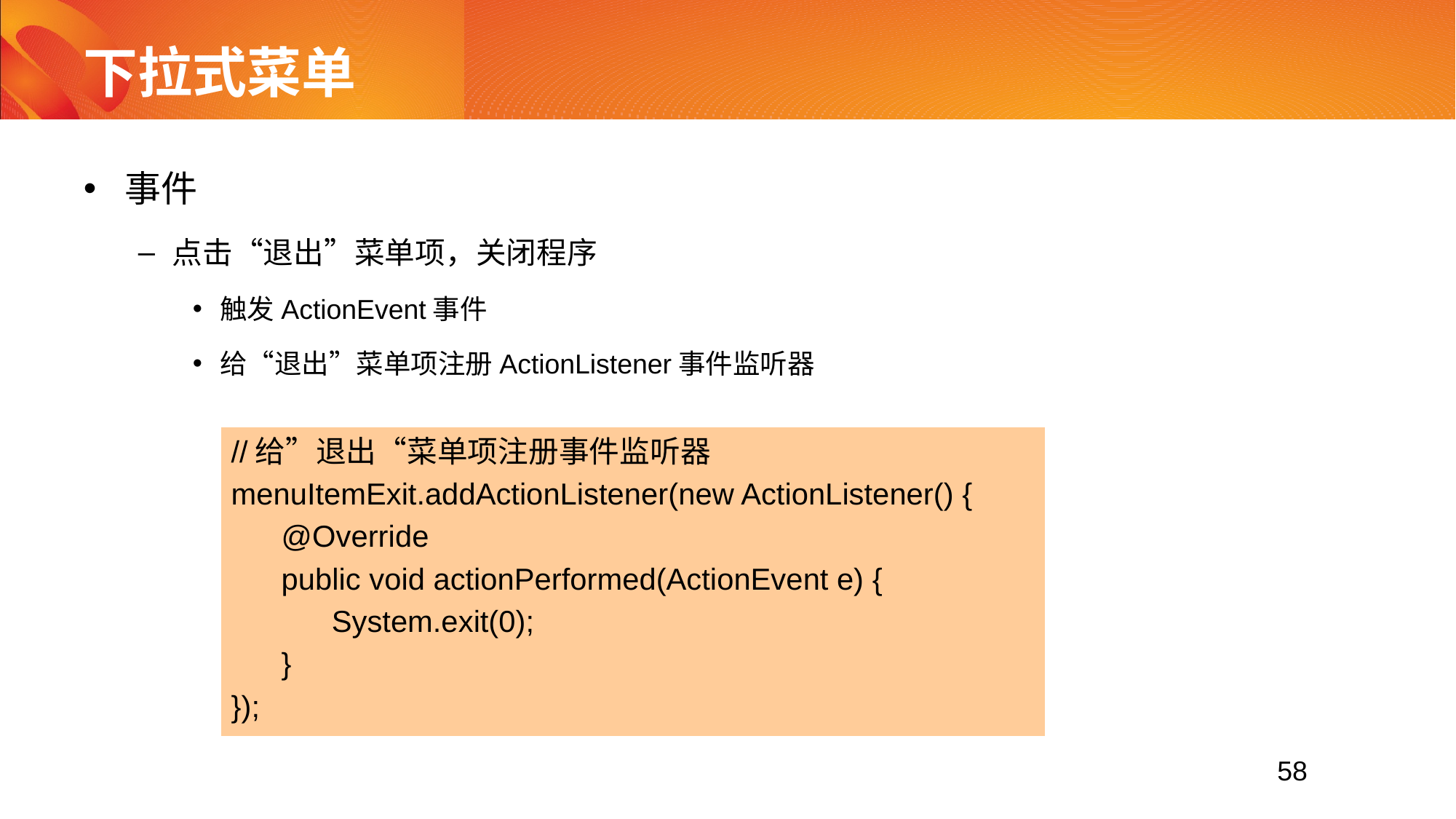

# 下拉式菜单
事件
点击“退出”菜单项，关闭程序
触发ActionEvent事件
给“退出”菜单项注册ActionListener事件监听器
//给”退出“菜单项注册事件监听器
menuItemExit.addActionListener(new ActionListener() {
      @Override
      public void actionPerformed(ActionEvent e) {
            System.exit(0);
      }
});